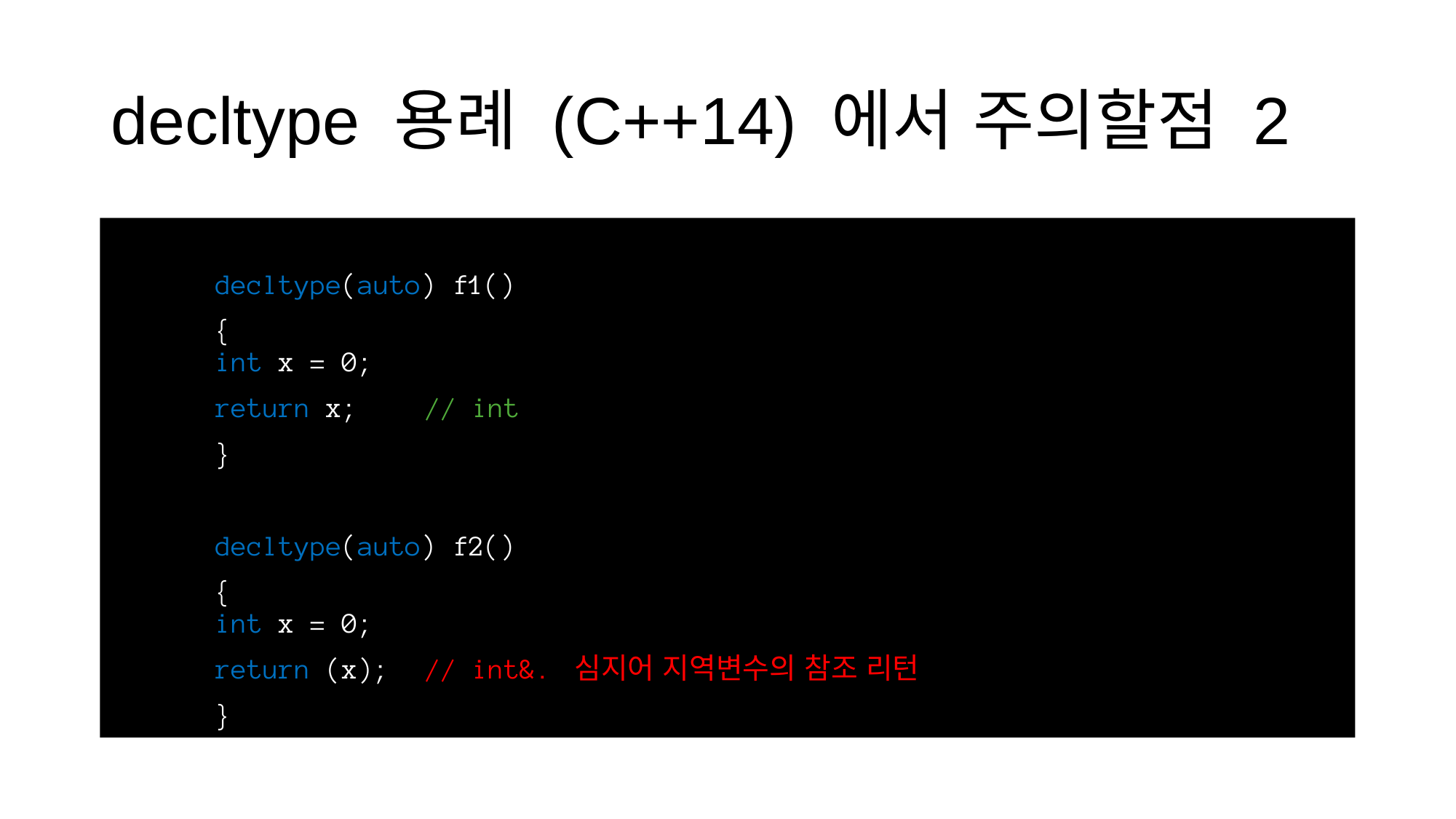

# decltype 용례 (C++14) 에서 주의할점 2

	decltype(auto) f1()
	{
		int x = 0;
		return x;	// int
	}

	decltype(auto) f2()
	{
		int x = 0;
		return (x);	// int&. 심지어 지역변수의 참조 리턴
	}